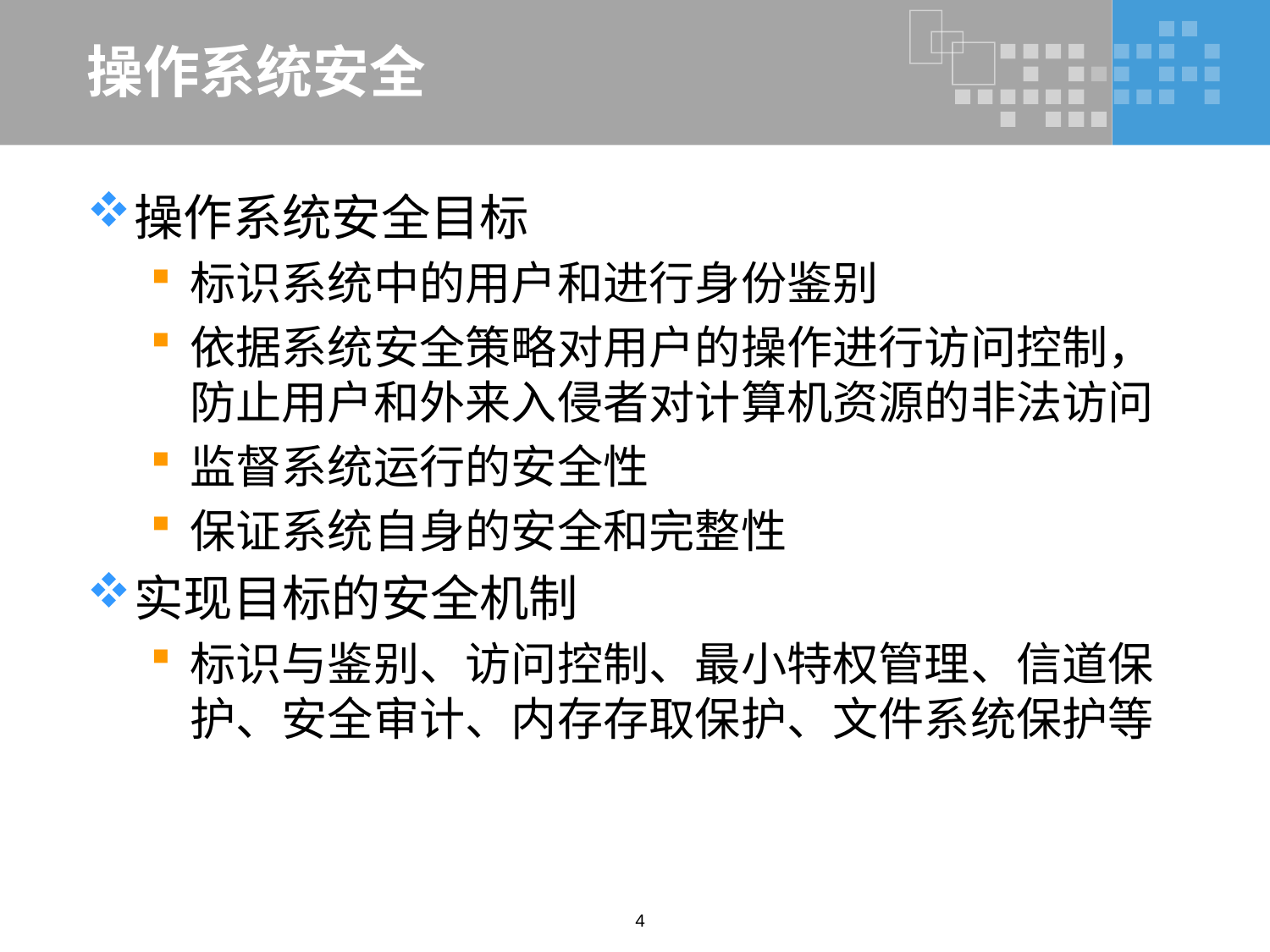

# 操作系统安全
操作系统安全目标
标识系统中的用户和进行身份鉴别
依据系统安全策略对用户的操作进行访问控制，防止用户和外来入侵者对计算机资源的非法访问
监督系统运行的安全性
保证系统自身的安全和完整性
实现目标的安全机制
标识与鉴别、访问控制、最小特权管理、信道保护、安全审计、内存存取保护、文件系统保护等

4